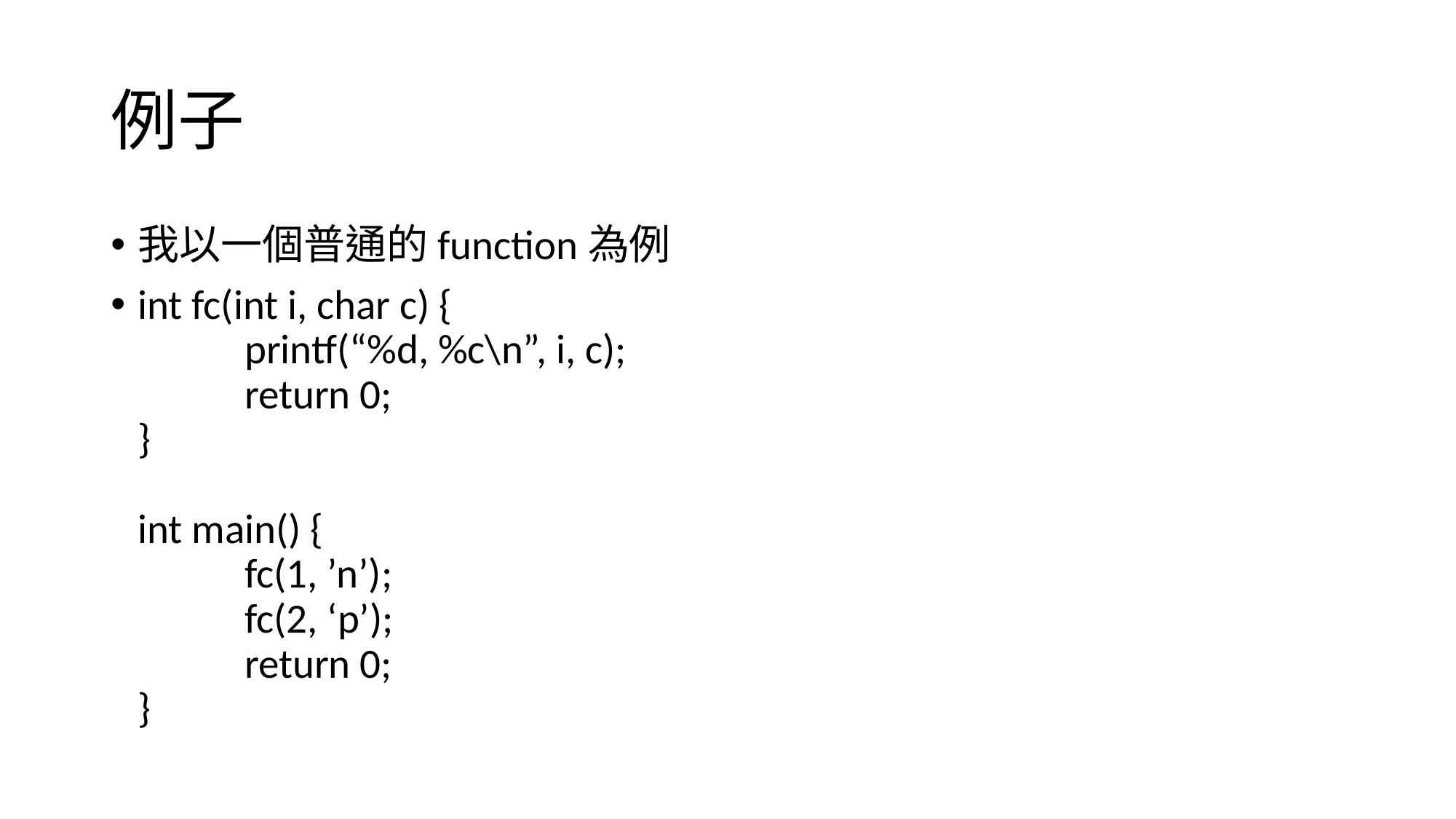

# 例子
我以一個普通的function為例
int fc(int i, char c) {
	printf(“%d, %c\n”, i, c);
	return 0;
}
int main() {
	fc(1, ’n’);
	fc(2, ‘p’);
	return 0;
}